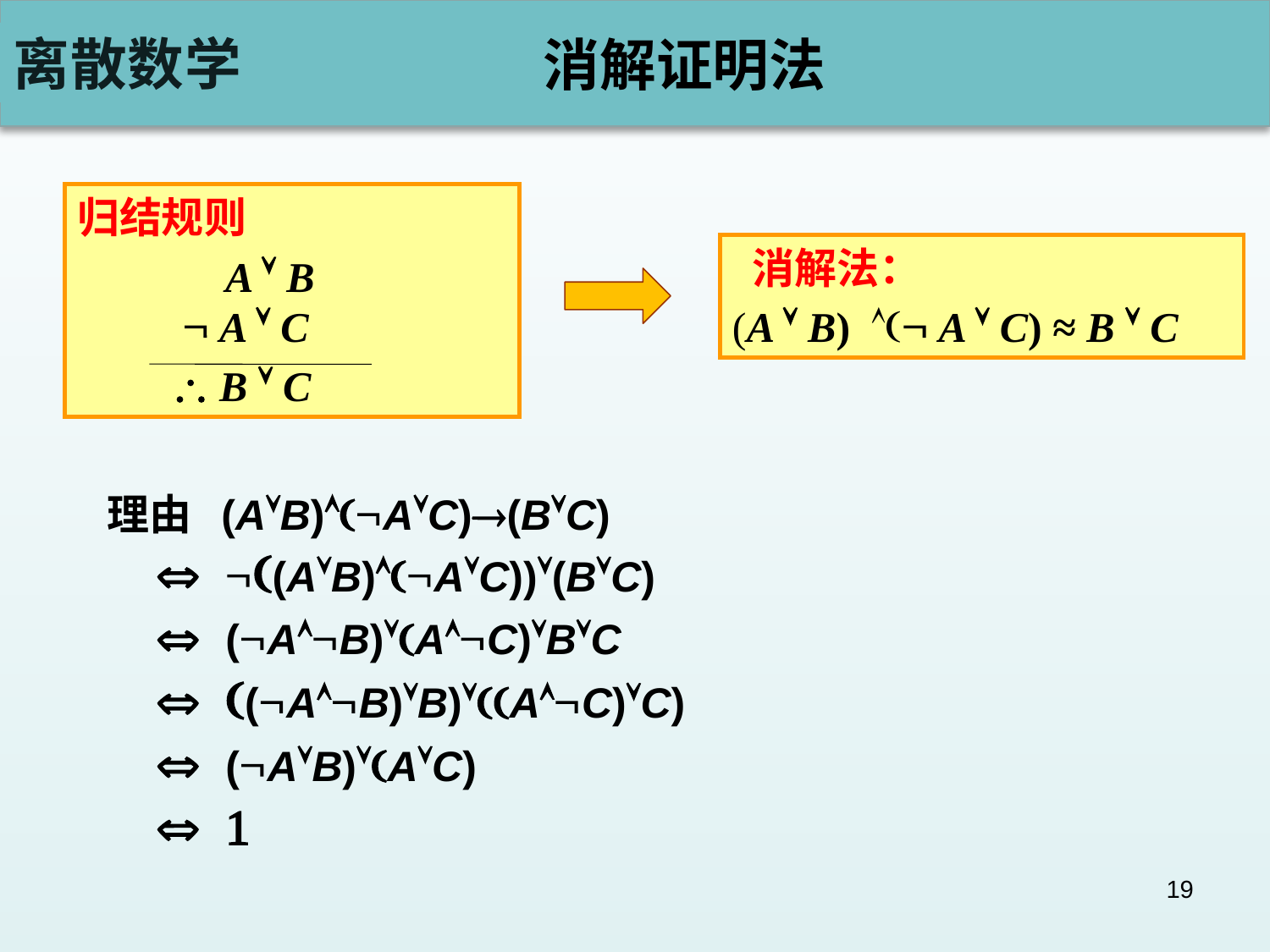

# 消解证明法
归结规则
              A ∨ B
          ¬ A ∨ C
         ∴ B ∨ C

 消解法：
(A ∨ B) ∧(¬ A ∨ C) ≈ B ∨ C

理由  (A∨B)∧(¬A∨C)→(B∨C)
⇔ ¬((A∨B)∧(¬A∨C))∨(B∨C)
⇔ (¬A∧¬B)∨(A∧¬C)∨B∨C
⇔ ((¬A∧¬B)∨B)∨((A∧¬C)∨C)
⇔ (¬A∨B)∨(A∨C)
⇔ 1
19